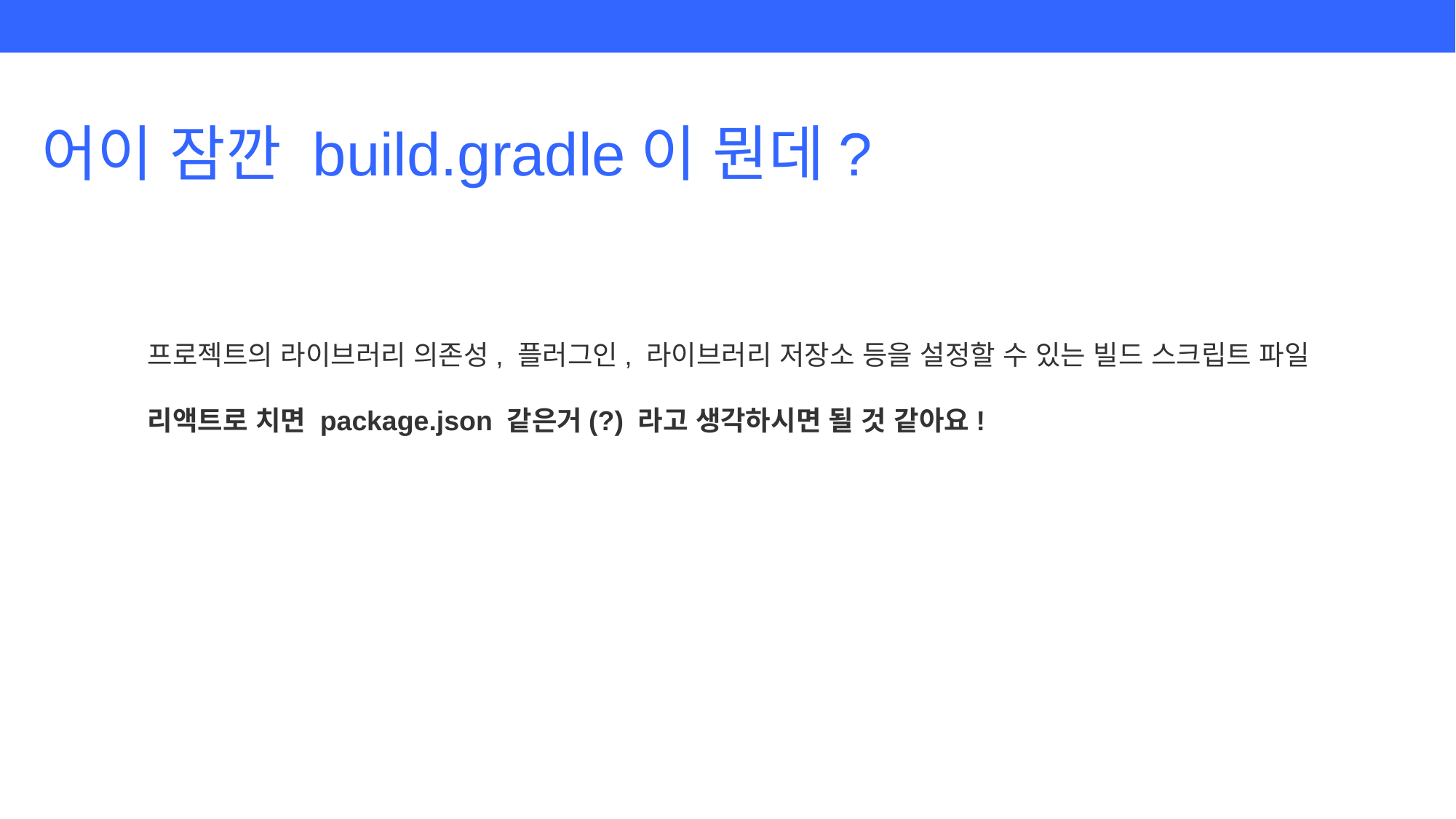

어이 잠깐 build.gradle이 뭔데?
프로젝트의 라이브러리 의존성, 플러그인, 라이브러리 저장소 등을 설정할 수 있는 빌드 스크립트 파일

리액트로 치면 package.json 같은거(?) 라고 생각하시면 될 것 같아요!